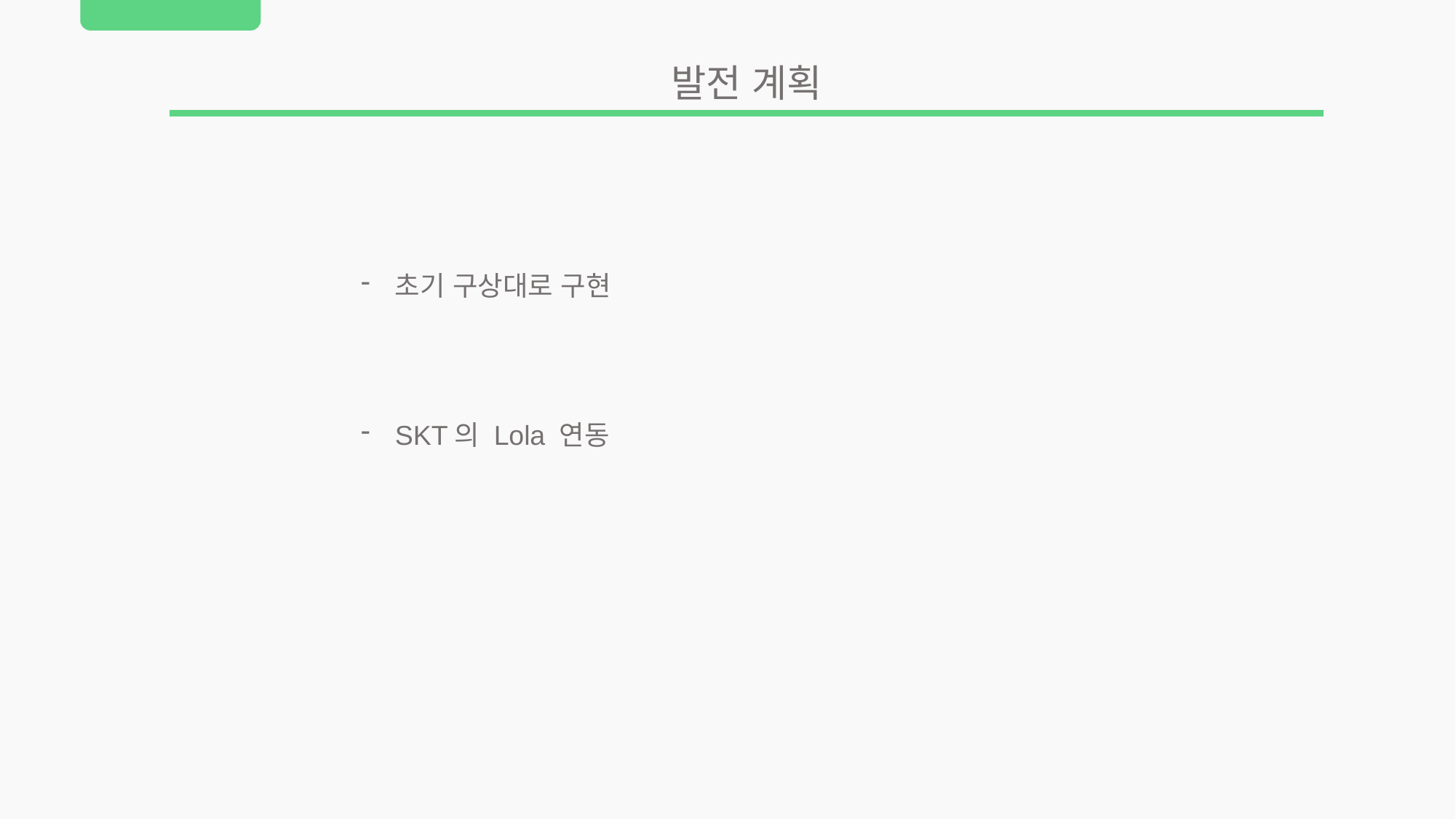

발전 계획
초기 구상대로 구현
SKT의 Lola 연동